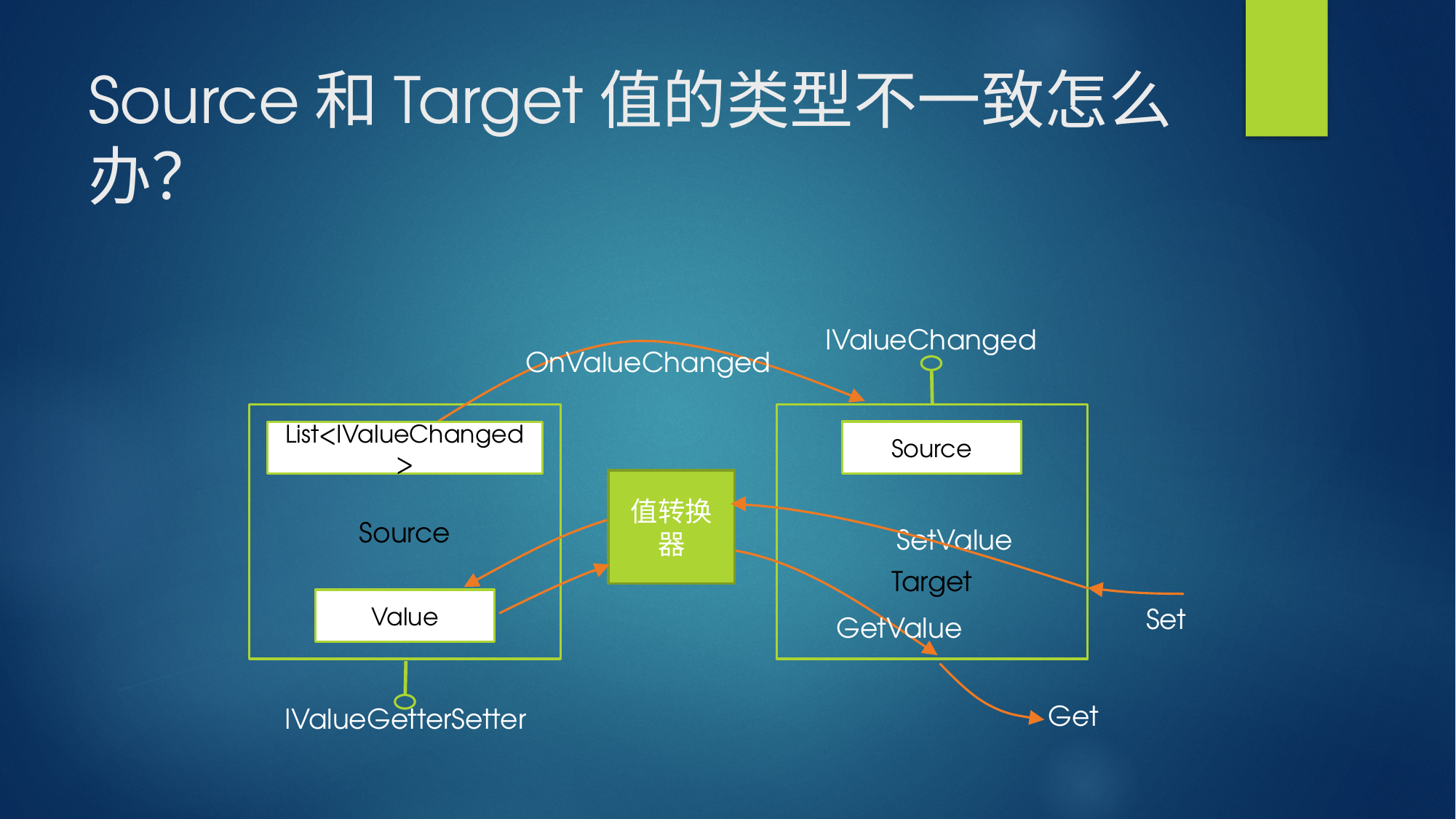

# Source和Target值的类型不一致怎么办？

IValueChanged
OnValueChanged

Source

Target
Source
List<IValueChanged>
值转换器

SetValue

Value
Set
GetValue

Get
IValueGetterSetter